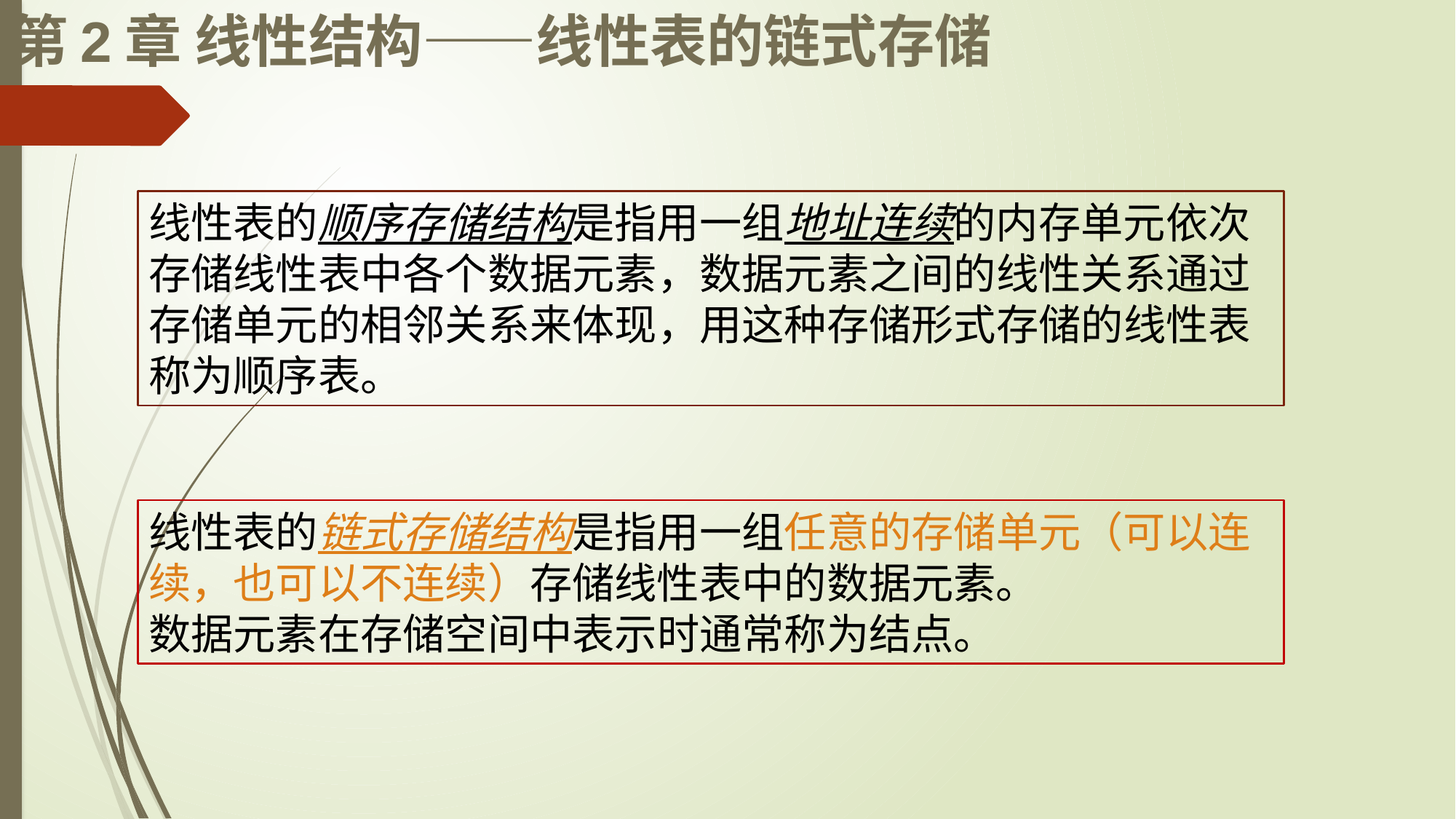

# 第2章 线性结构——线性表的链式存储
线性表的顺序存储结构是指用一组地址连续的内存单元依次存储线性表中各个数据元素，数据元素之间的线性关系通过存储单元的相邻关系来体现，用这种存储形式存储的线性表称为顺序表。
线性表的链式存储结构是指用一组任意的存储单元（可以连续，也可以不连续）存储线性表中的数据元素。
数据元素在存储空间中表示时通常称为结点。